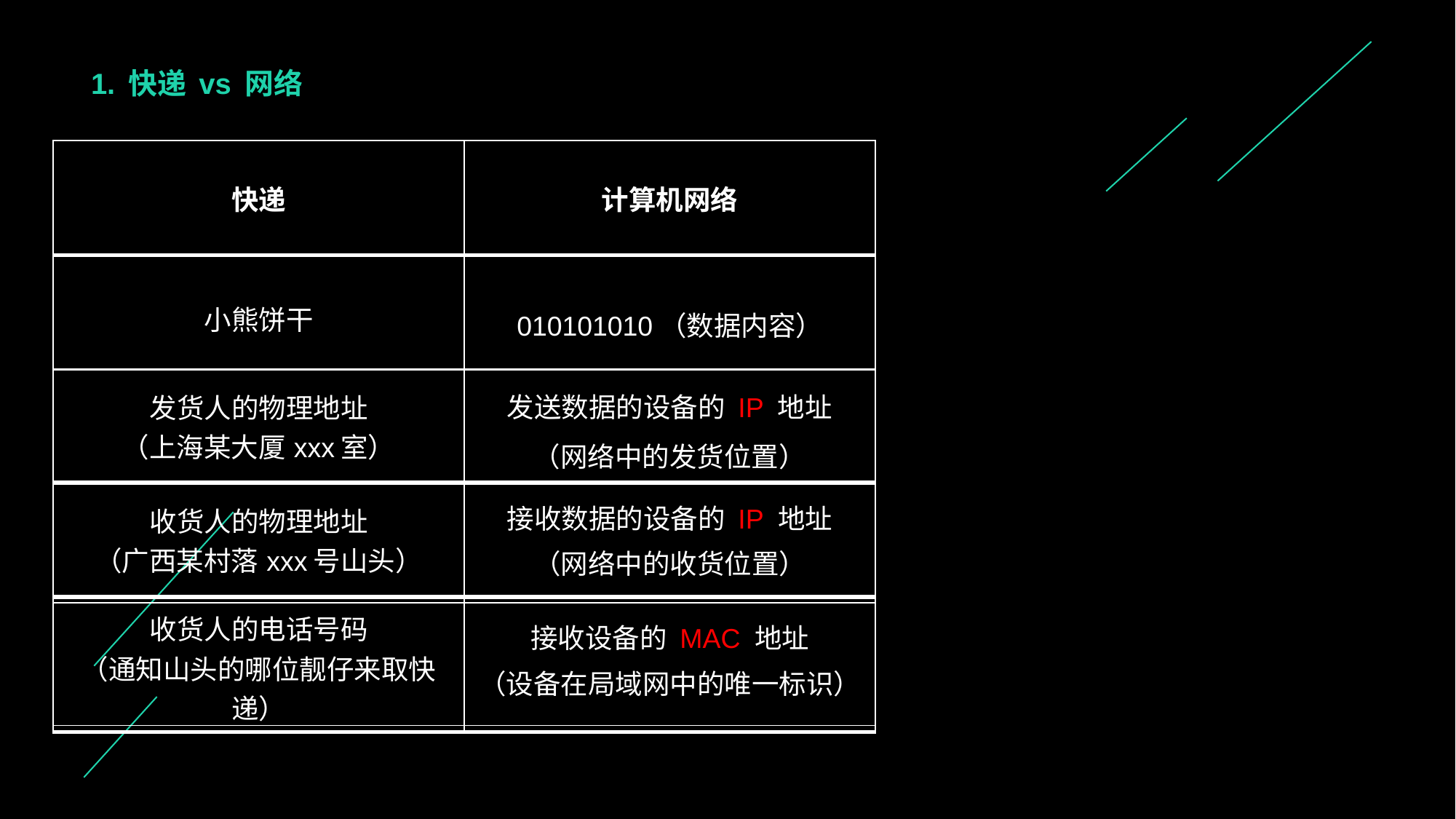

# 1. 快递 vs 网络
| 快递 | 计算机网络 |
| --- | --- |
|  |  |
|  |  |
|  |  |
|  |  |
小熊饼干
010101010（数据内容）

| 发货人的物理地址 （上海某大厦xxx室） |  |
| --- | --- |
发送数据的设备的 IP 地址
（网络中的发货位置）
| 收货人的物理地址 （广西某村落xxx号山头） |  |
| --- | --- |
接收数据的设备的 IP 地址
（网络中的收货位置）
| 收货人的电话号码 （通知山头的哪位靓仔来取快递） |  |
| --- | --- |
接收设备的 MAC 地址
（设备在局域网中的唯一标识）